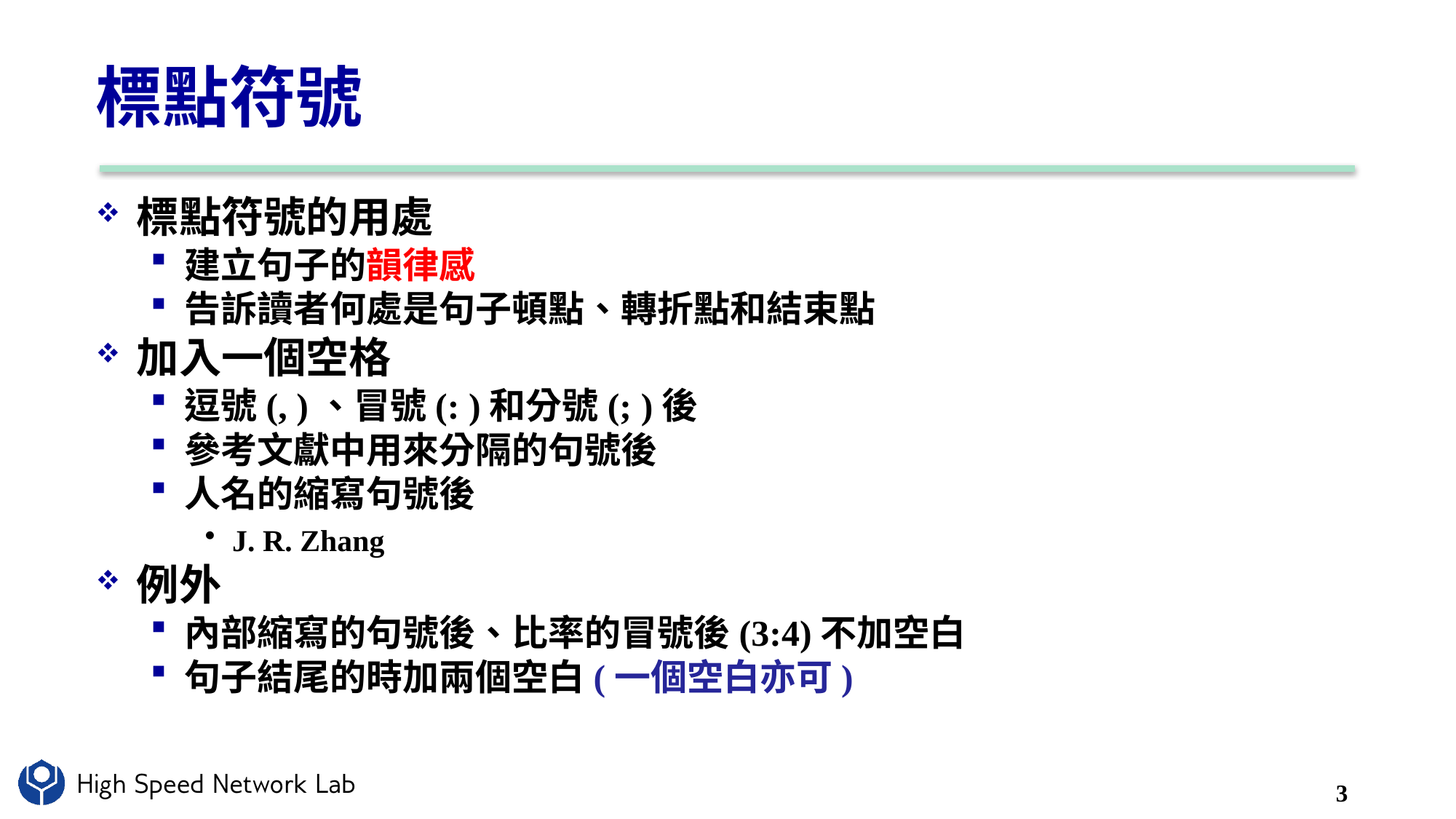

# 標點符號
標點符號的用處
建立句子的韻律感
告訴讀者何處是句子頓點、轉折點和結束點
加入一個空格
逗號(, )、冒號(: )和分號(; )後
參考文獻中用來分隔的句號後
人名的縮寫句號後
J. R. Zhang
例外
內部縮寫的句號後、比率的冒號後(3:4)不加空白
句子結尾的時加兩個空白(一個空白亦可)

3